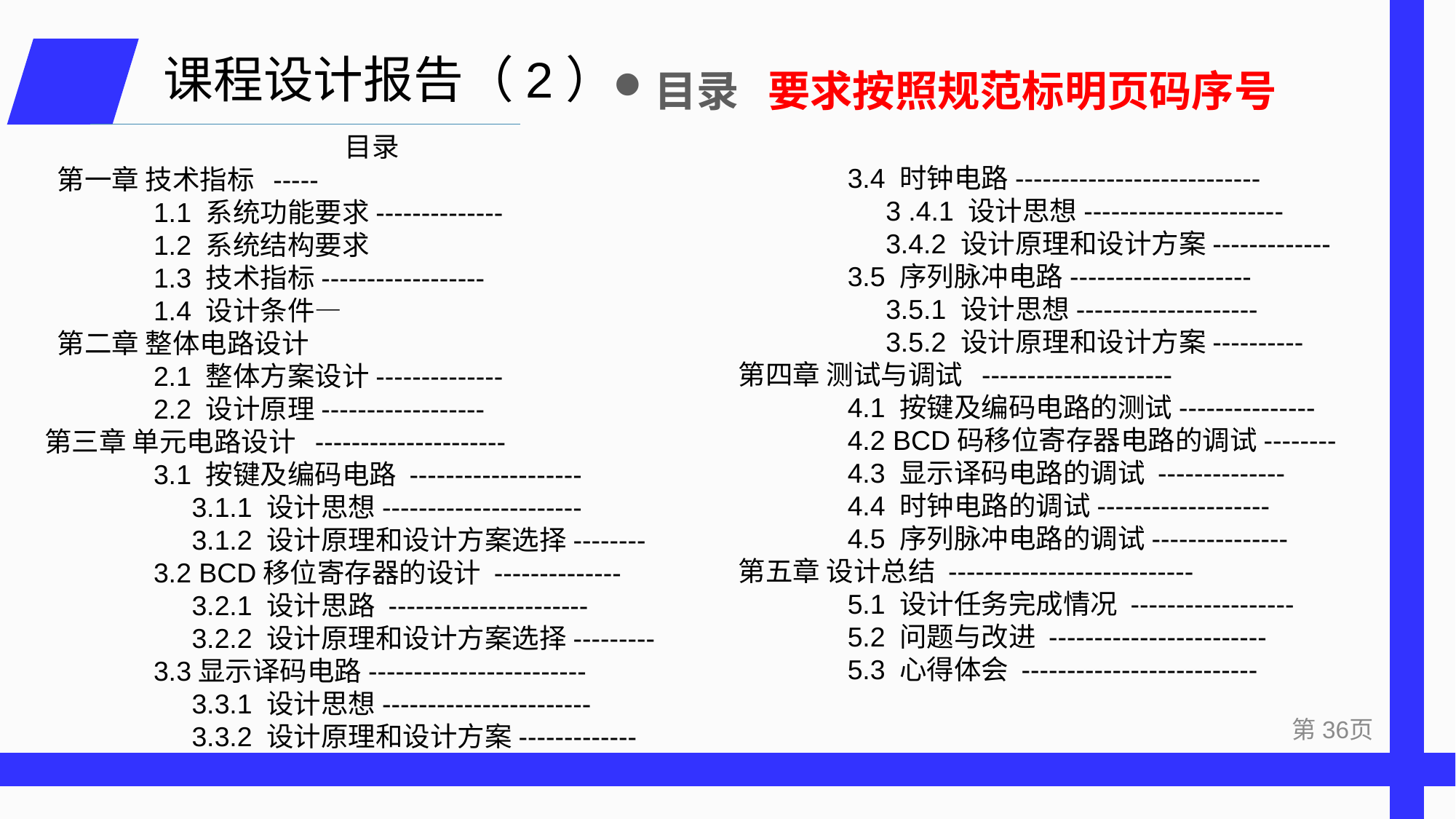

# 课程设计报告（2）
目录   要求按照规范标明页码序号
目录
 第一章 技术指标  -----
	1.1 系统功能要求--------------
	1.2 系统结构要求
	1.3 技术指标------------------
	1.4 设计条件—
 第二章 整体电路设计
	2.1 整体方案设计--------------
   	2.2 设计原理------------------
第三章 单元电路设计  ---------------------
    	3.1 按键及编码电路 -------------------
      	     3.1.1 设计思想----------------------
      	     3.1.2 设计原理和设计方案选择--------
    	3.2 BCD移位寄存器的设计 --------------
    	     3.2.1 设计思路 ----------------------
     	     3.2.2 设计原理和设计方案选择---------
	3.3显示译码电路------------------------
      	     3.3.1 设计思想-----------------------
      	     3.3.2 设计原理和设计方案-------------
	3.4 时钟电路---------------------------
      	     3 .4.1 设计思想----------------------
     	     3.4.2 设计原理和设计方案-------------
 	3.5 序列脉冲电路--------------------
      	     3.5.1 设计思想--------------------
      	     3.5.2 设计原理和设计方案----------
第四章 测试与调试  ---------------------
   	4.1 按键及编码电路的测试---------------
   	4.2 BCD码移位寄存器电路的调试--------
    	4.3 显示译码电路的调试 --------------
    	4.4 时钟电路的调试-------------------
   	4.5 序列脉冲电路的调试---------------
第五章 设计总结 ---------------------------
   	5.1 设计任务完成情况 ------------------
    	5.2 问题与改进 ------------------------
   	5.3 心得体会 --------------------------

第36页